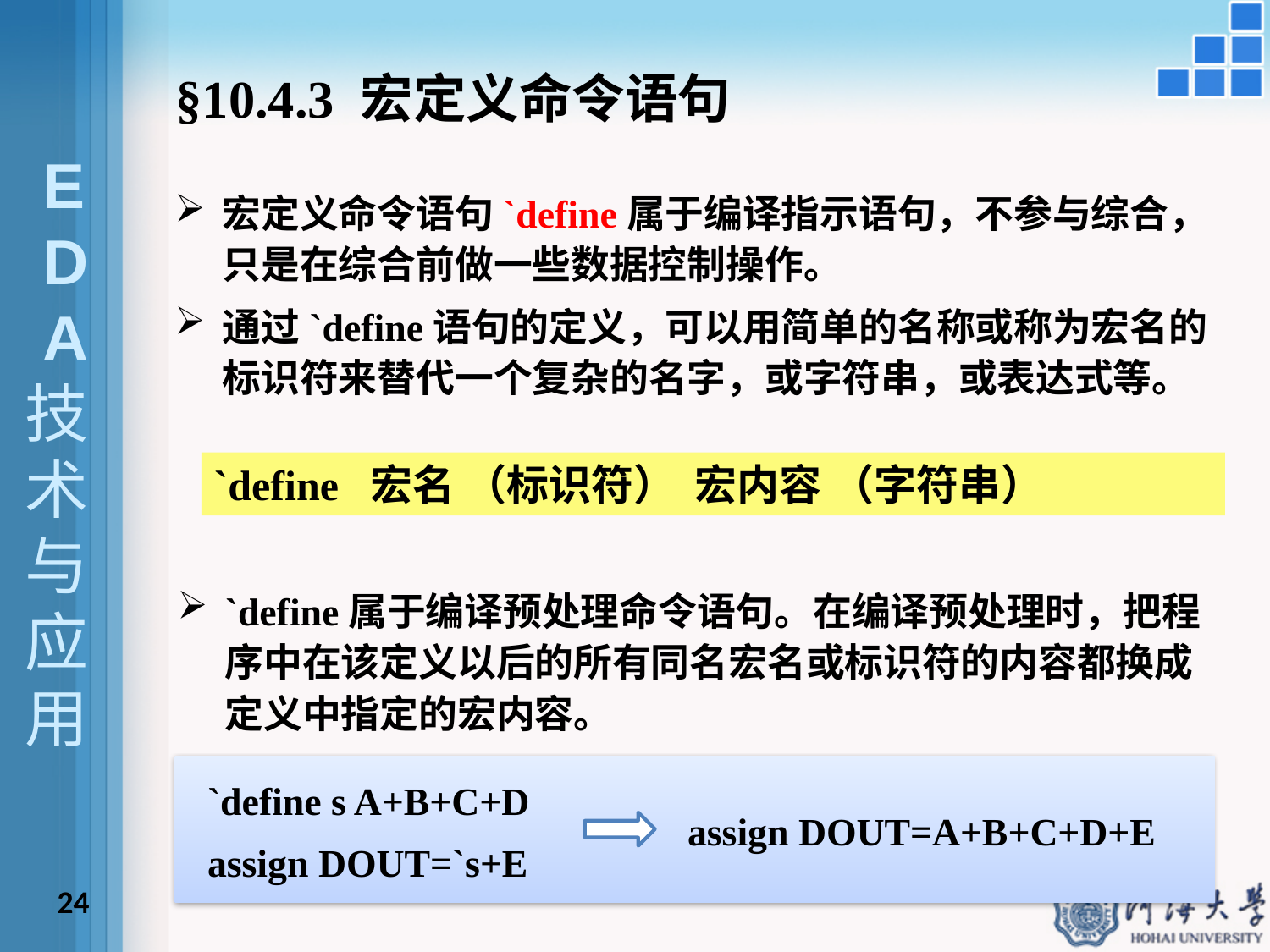

§10.4.3 宏定义命令语句
 E
 D
 A技术与应用
宏定义命令语句`define属于编译指示语句，不参与综合，只是在综合前做一些数据控制操作。
通过`define语句的定义，可以用简单的名称或称为宏名的标识符来替代一个复杂的名字，或字符串，或表达式等。
`define  宏名 （标识符）  宏内容 （字符串）
`define属于编译预处理命令语句。在编译预处理时，把程序中在该定义以后的所有同名宏名或标识符的内容都换成定义中指定的宏内容。

`define s A+B+C+D
assign DOUT=`s+E
assign DOUT=A+B+C+D+E

24